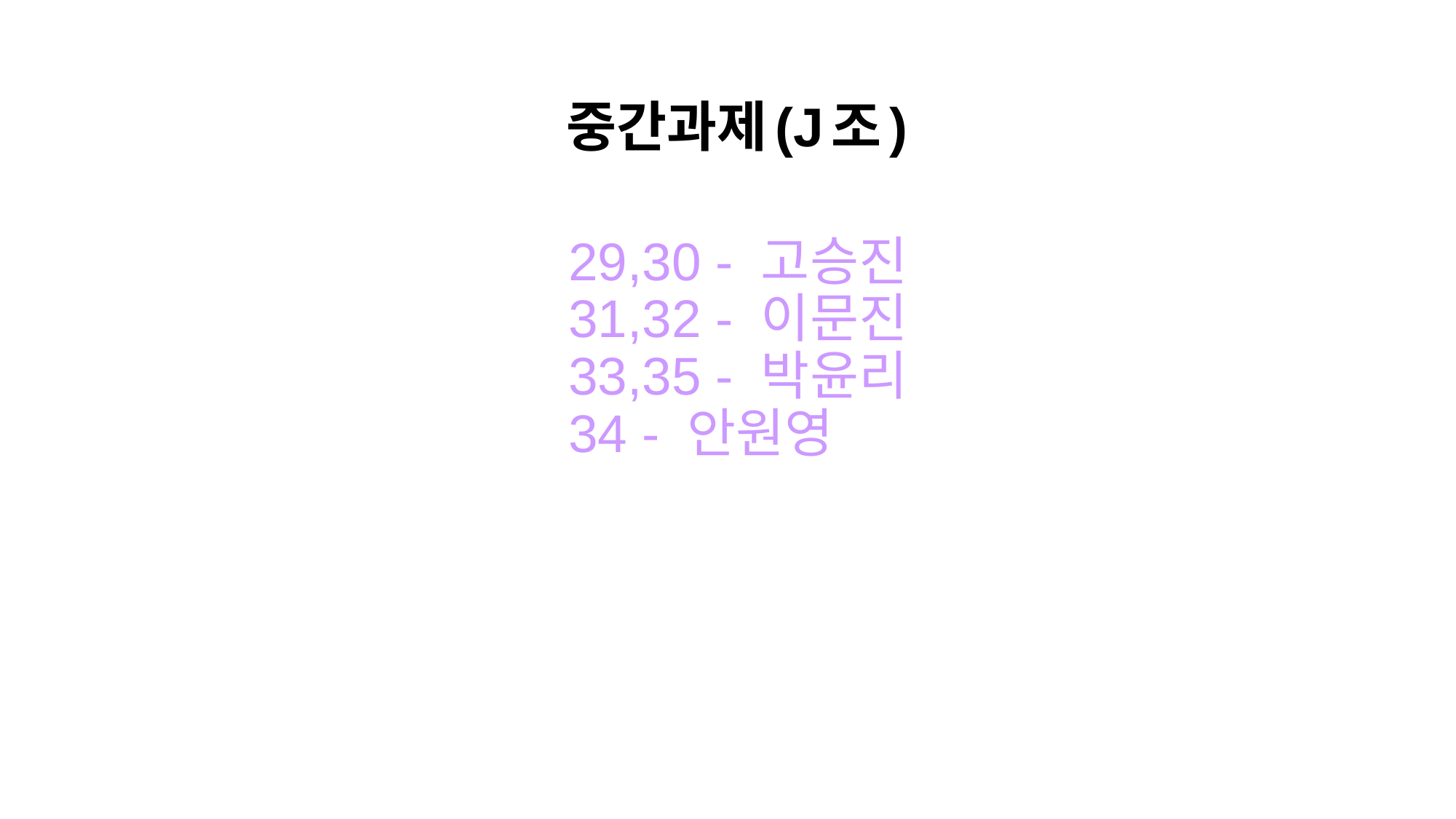

# 중간과제(J조)
29,30 - 고승진
31,32 - 이문진
33,35 - 박윤리
34 - 안원영